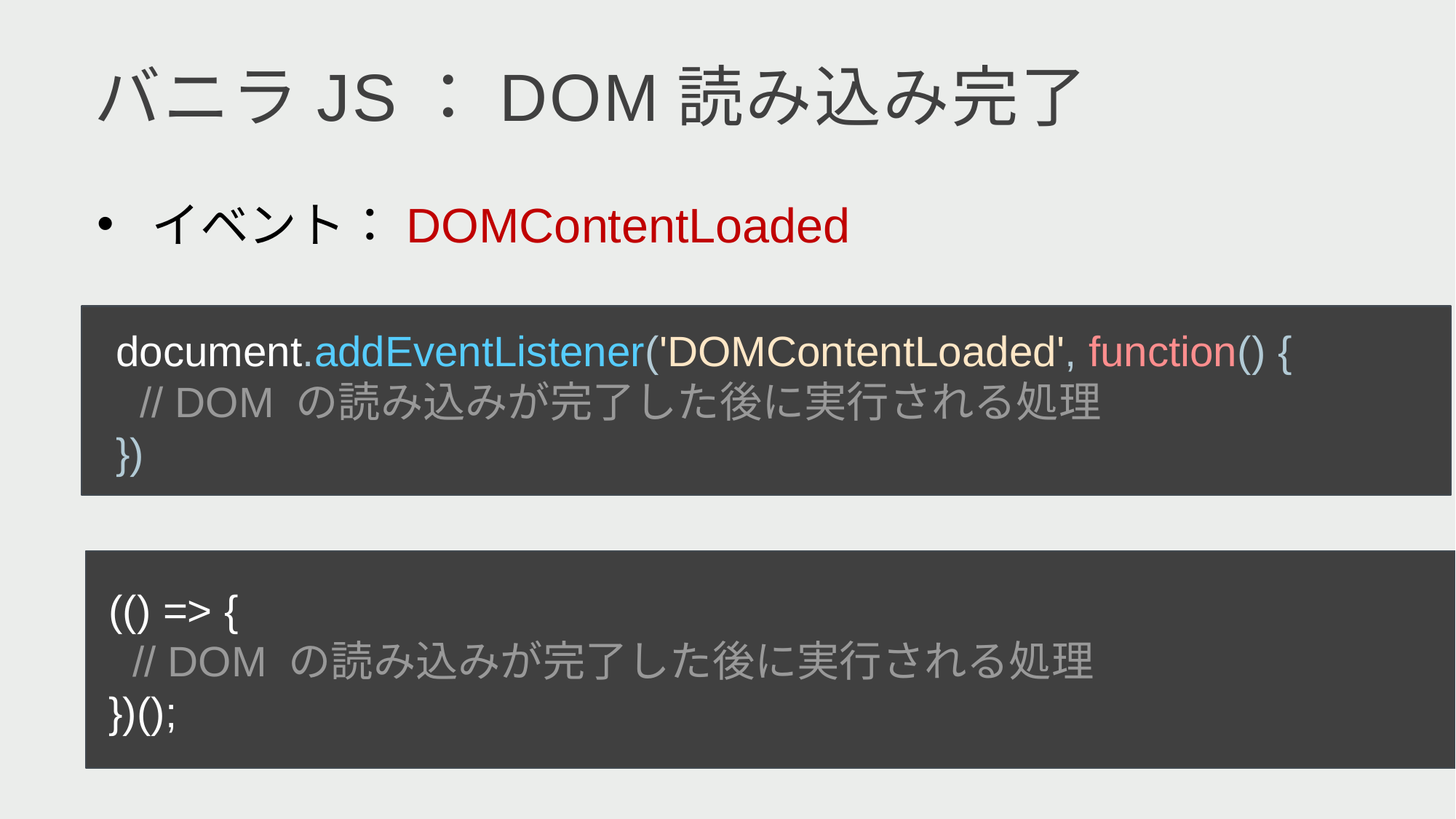

バニラJS：DOM読み込み完了
イベント：DOMContentLoaded
  document.addEventListener('DOMContentLoaded', function() {
    // DOM の読み込みが完了した後に実行される処理
  })
 (() => {
   // DOM の読み込みが完了した後に実行される処理
 })();